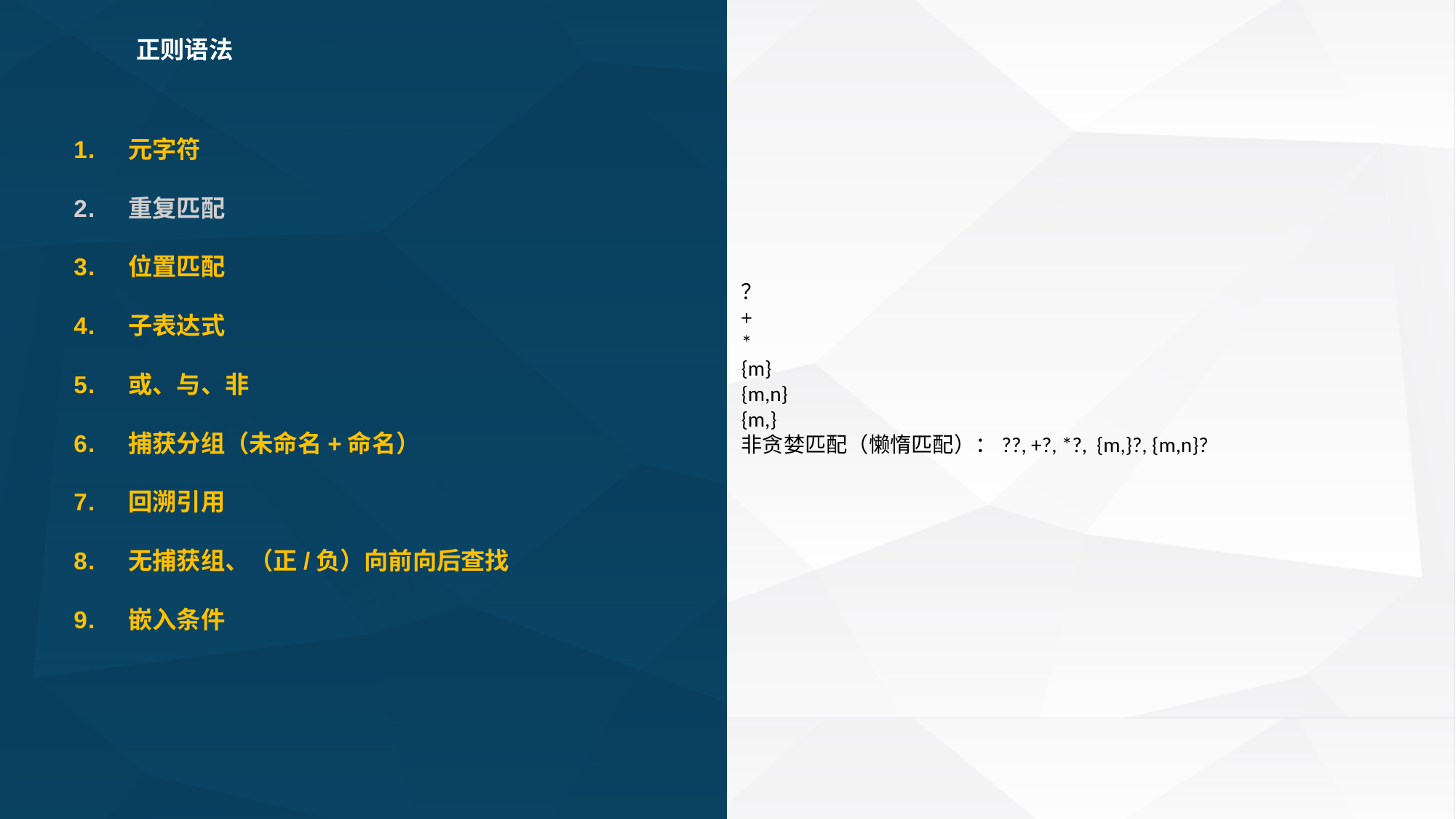

正则语法
？
+
*
{m}
{m,n}
{m,}
非贪婪匹配（懒惰匹配）：??, +?, *?,  {m,}?, {m,n}?

元字符
重复匹配
位置匹配
子表达式
或、与、非
捕获分组（未命名+命名）
回溯引用
无捕获组、（正/负）向前向后查找
嵌入条件